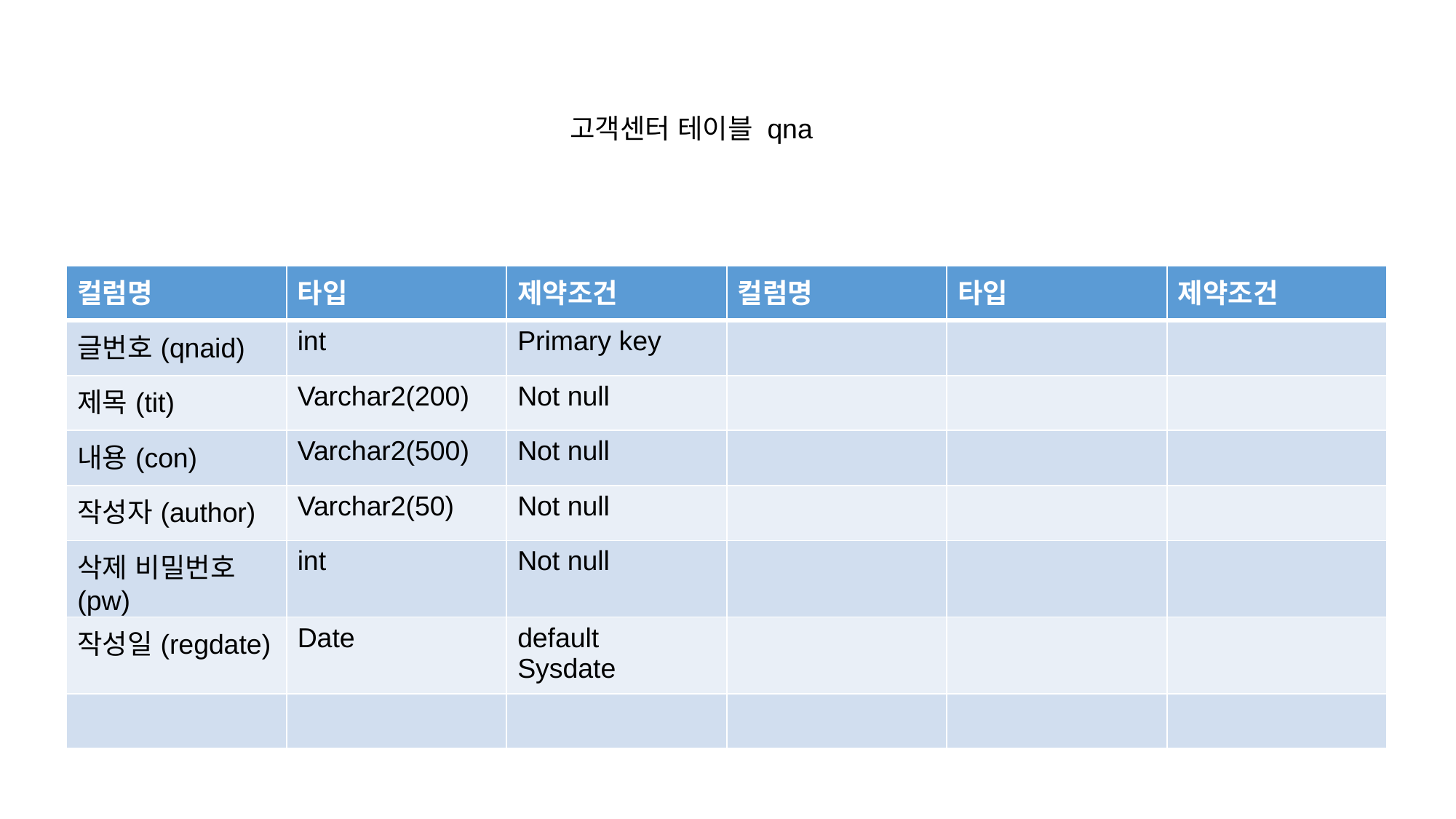

고객센터 테이블 qna
| 컬럼명 | 타입 | 제약조건 | 컬럼명 | 타입 | 제약조건 |
| --- | --- | --- | --- | --- | --- |
| 글번호(qnaid) | int | Primary key |  |  |  |
| 제목(tit) | Varchar2(200) | Not null |  |  |  |
| 내용(con) | Varchar2(500) | Not null |  |  |  |
| 작성자(author) | Varchar2(50) | Not null |  |  |  |
| 삭제 비밀번호(pw) | int | Not null |  |  |  |
| 작성일(regdate) | Date | default Sysdate |  |  |  |
|  |  |  |  |  |  |